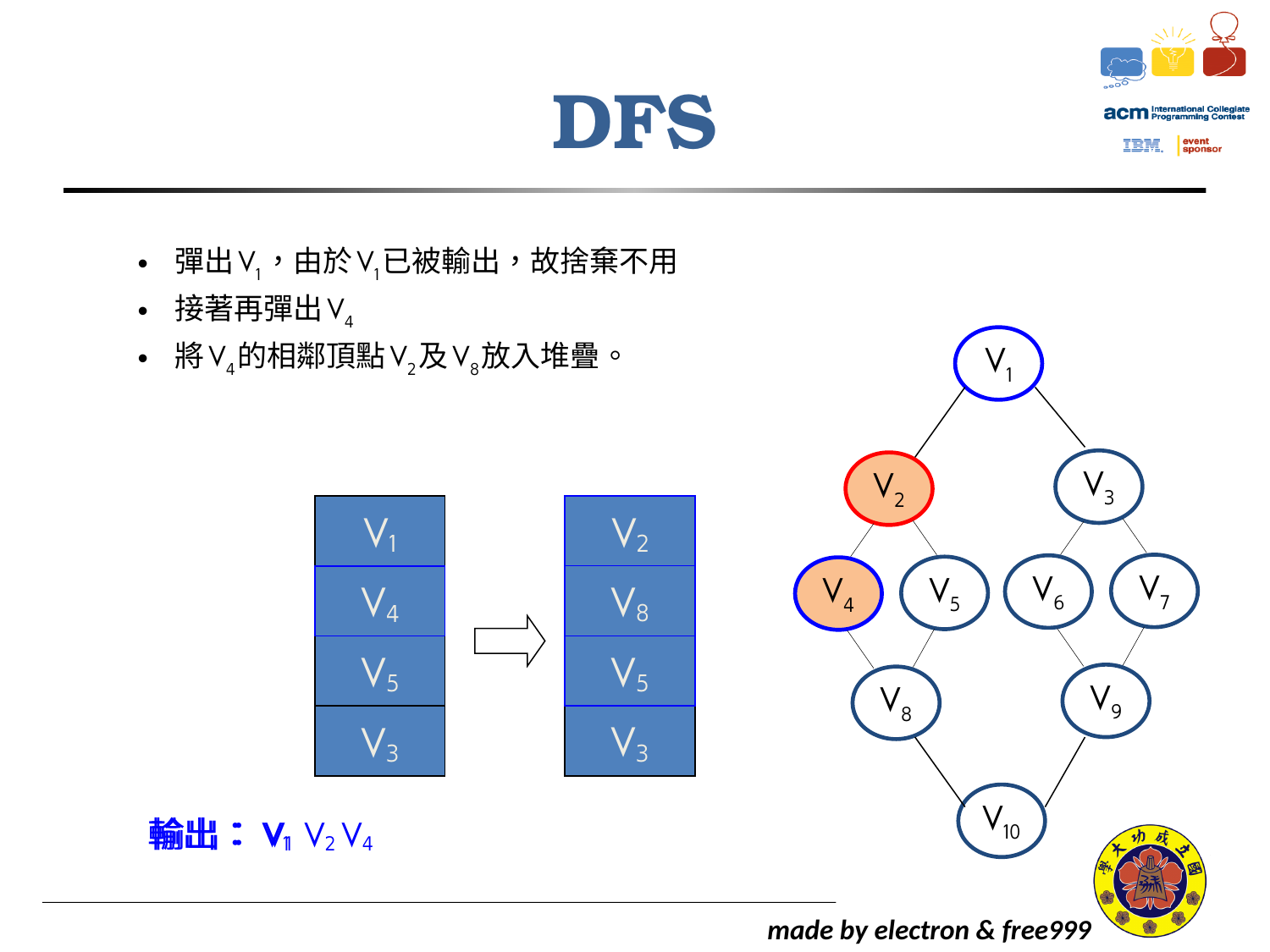

# DFS
彈出V1，由於V1已被輸出，故捨棄不用
接著再彈出V4
將V4的相鄰頂點V2及V8放入堆疊。
V1

V3
V2
V1
V2

V7
V6
V5
V4
V8
V4

V5
V5
V9
V8
V3
V3

V10
輸出：V1  V2 V4
輸出：V1